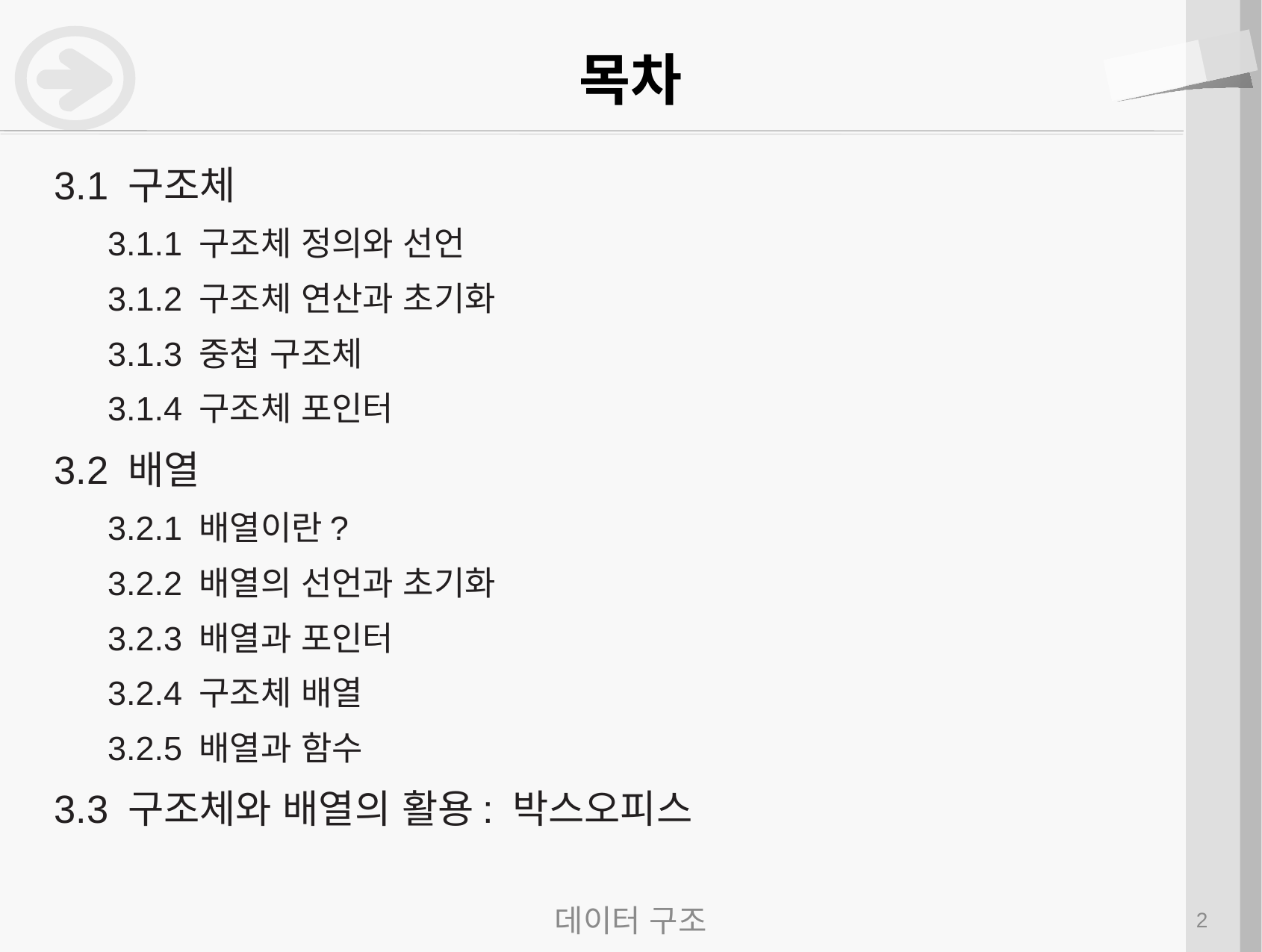

# 목차
3.1 구조체
3.1.1 구조체 정의와 선언
3.1.2 구조체 연산과 초기화
3.1.3 중첩 구조체
3.1.4 구조체 포인터
3.2 배열
3.2.1 배열이란?
3.2.2 배열의 선언과 초기화
3.2.3 배열과 포인터
3.2.4 구조체 배열
3.2.5 배열과 함수
3.3 구조체와 배열의 활용: 박스오피스

데이터 구조
2